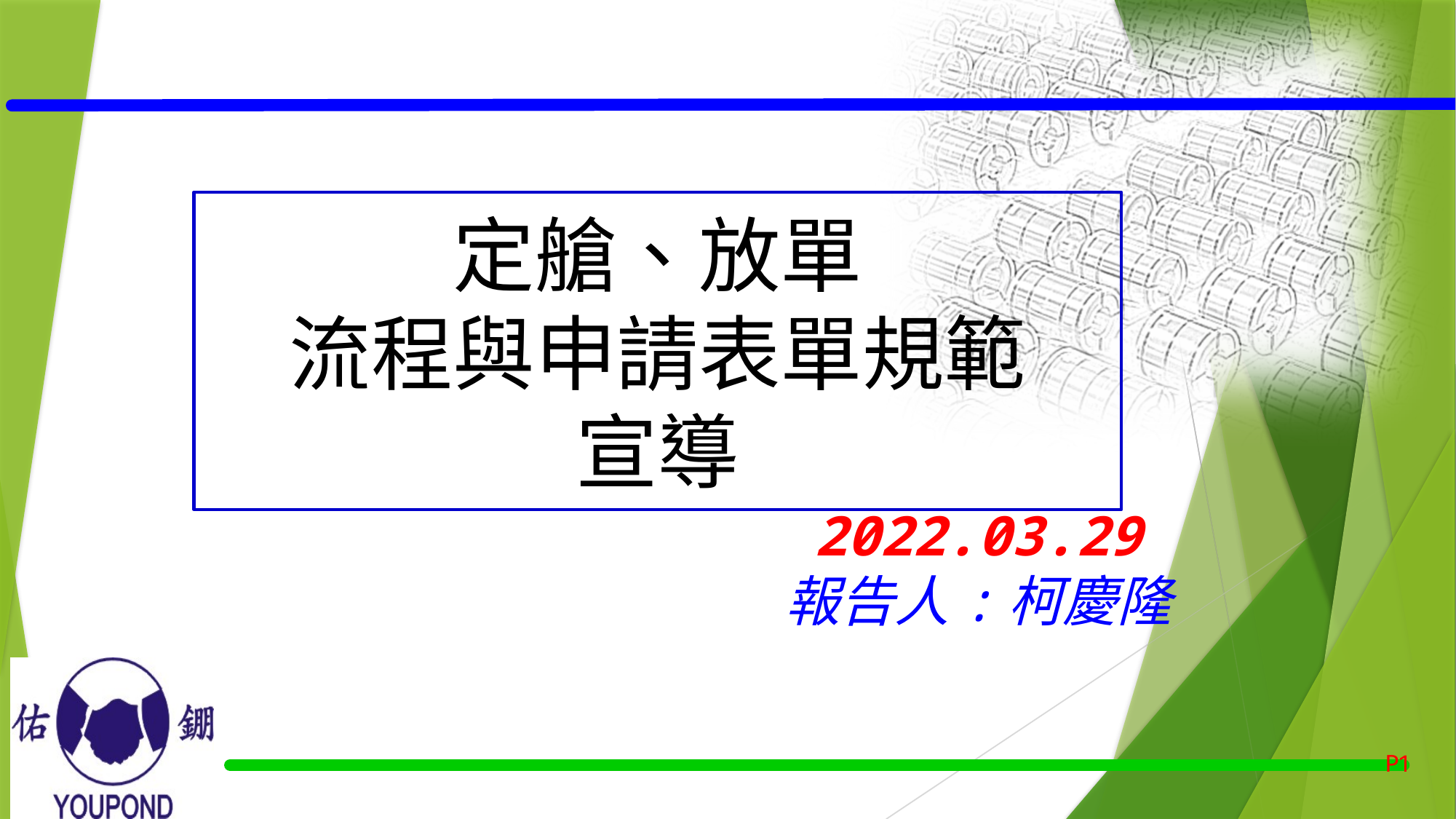

# 定艙、放單 流程與申請表單規範 宣導
2022.03.29
報告人:柯慶隆
P1